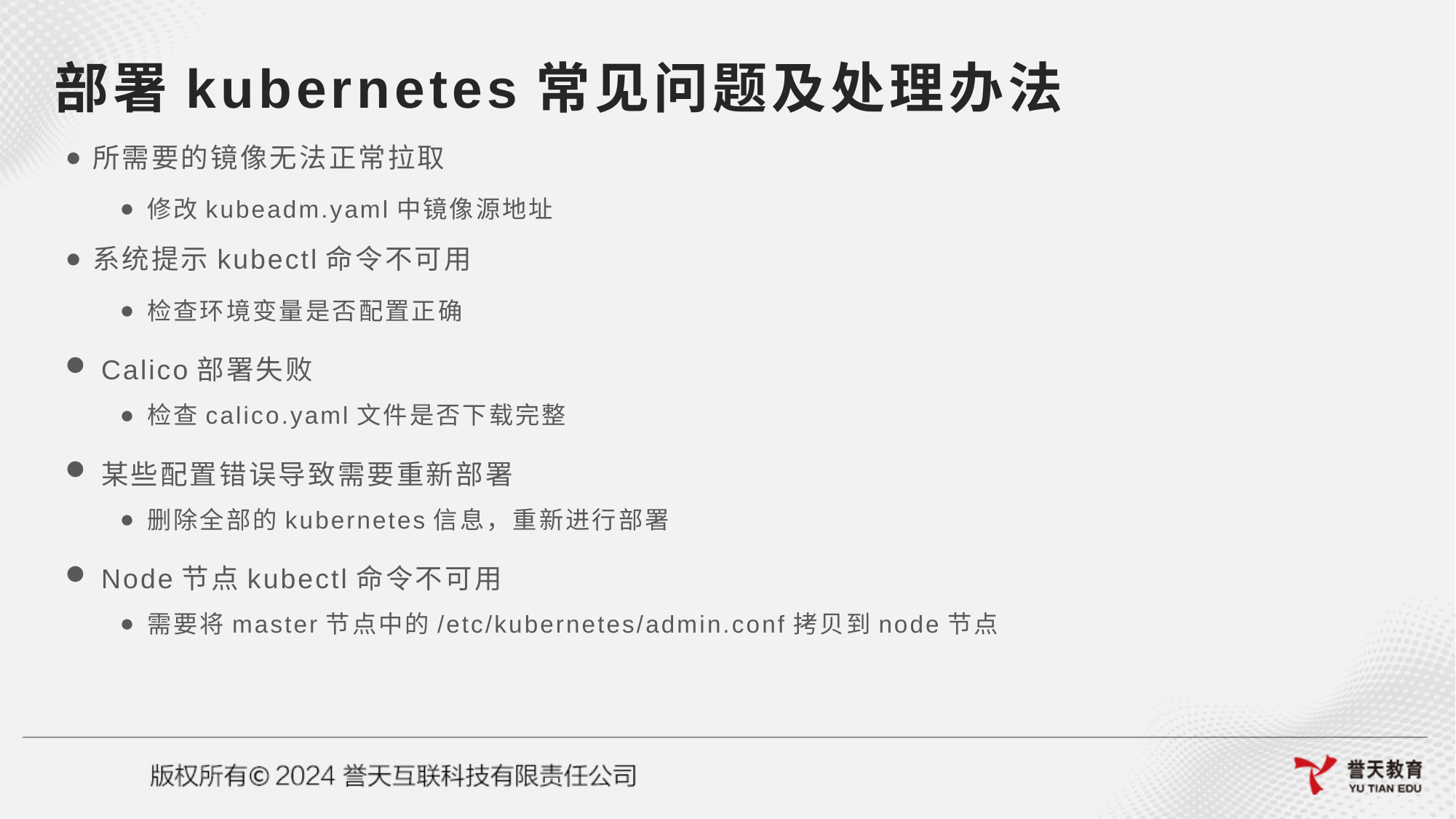

# 部署kubernetes常见问题及处理办法
所需要的镜像无法正常拉取
修改kubeadm.yaml中镜像源地址
系统提示kubectl命令不可用
检查环境变量是否配置正确
Calico部署失败
检查calico.yaml文件是否下载完整
某些配置错误导致需要重新部署
删除全部的kubernetes信息，重新进行部署
Node节点kubectl命令不可用
需要将master节点中的/etc/kubernetes/admin.conf拷贝到node节点